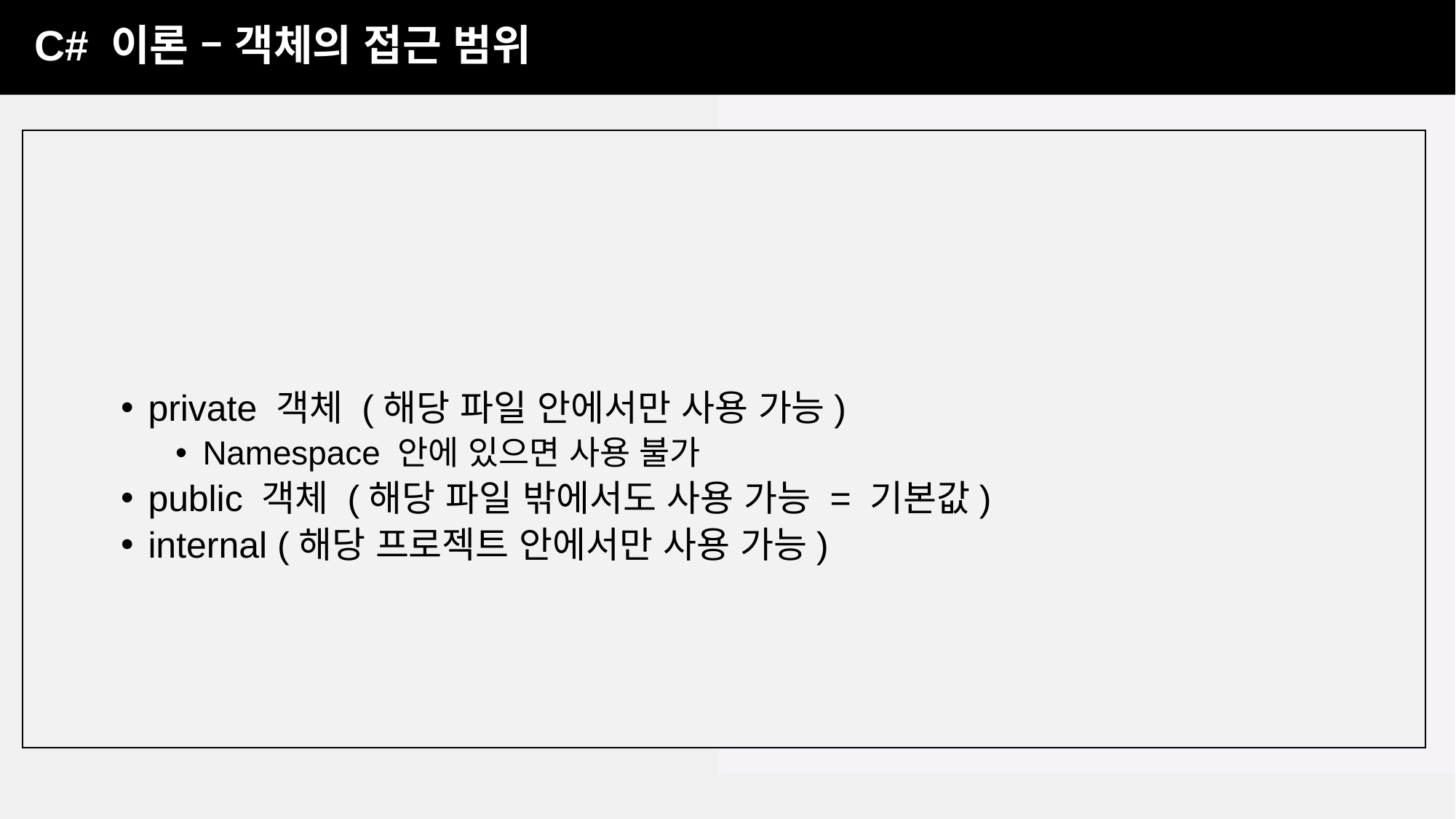

C# 이론 – 객체의 접근 범위

private 객체 (해당 파일 안에서만 사용 가능)
Namespace 안에 있으면 사용 불가
public 객체 (해당 파일 밖에서도 사용 가능 = 기본값)
internal (해당 프로젝트 안에서만 사용 가능)